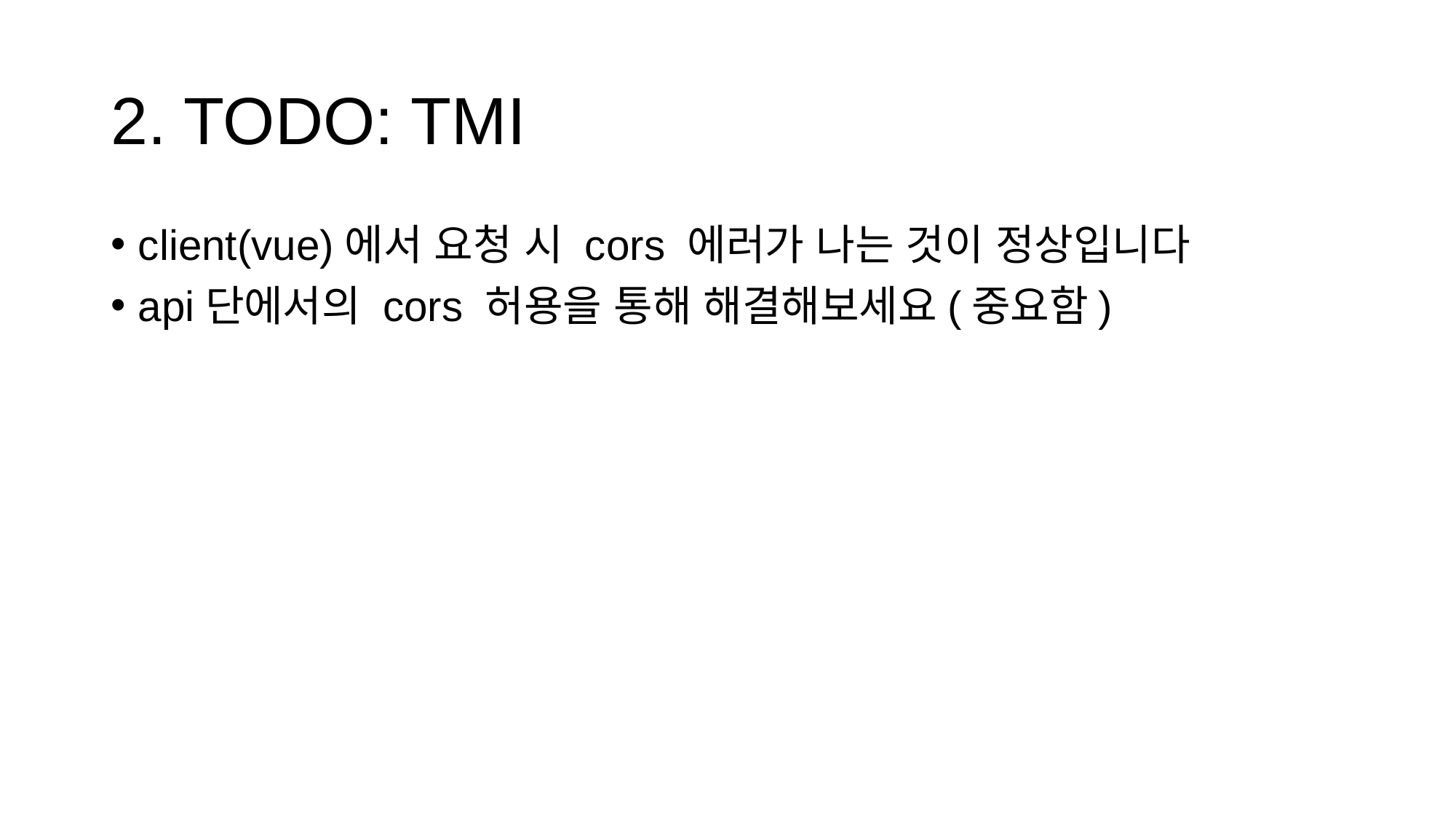

# 2. TODO: TMI
client(vue)에서 요청 시 cors 에러가 나는 것이 정상입니다
api단에서의 cors 허용을 통해 해결해보세요(중요함)